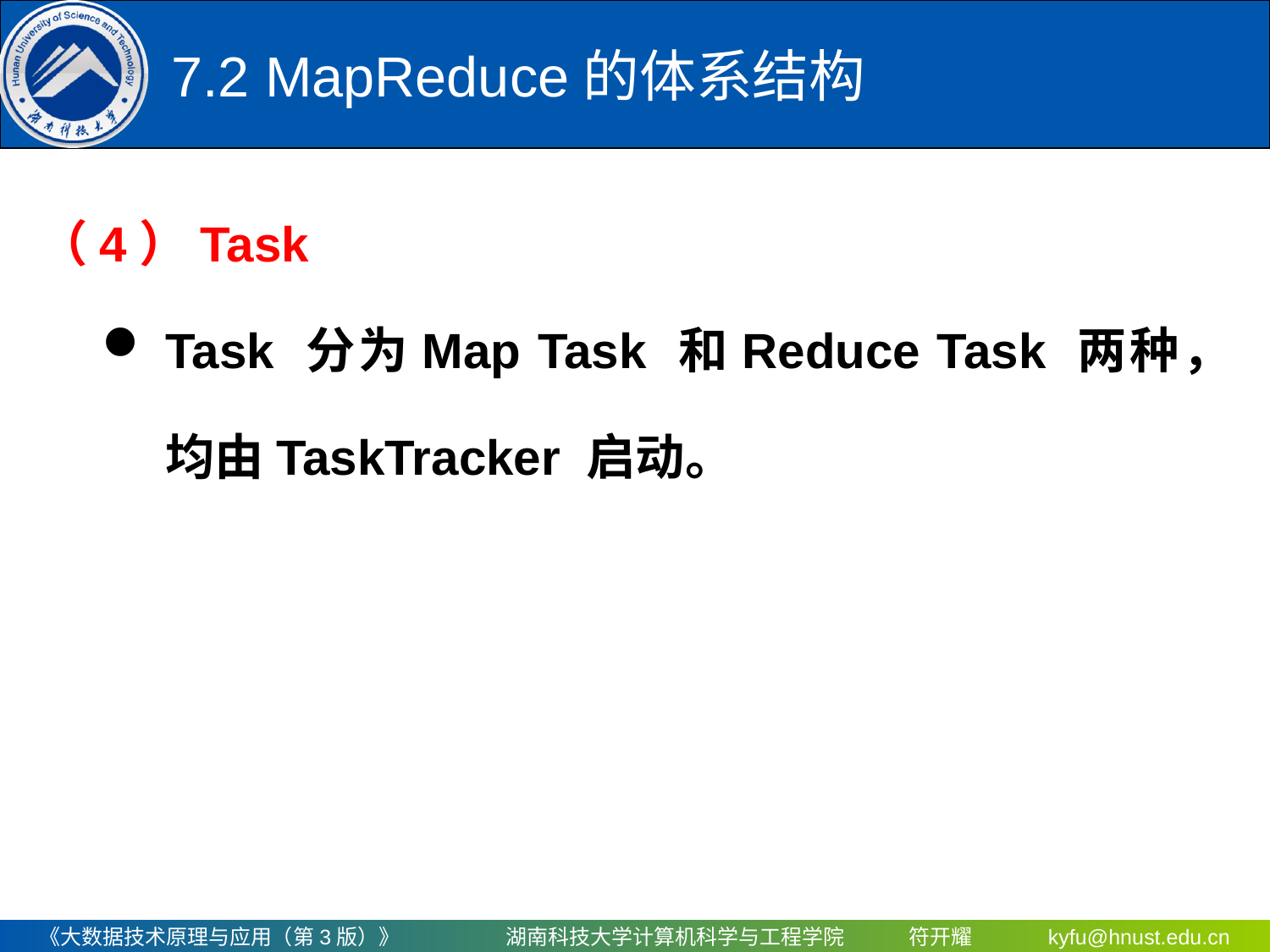

7.2 MapReduce的体系结构
（4）Task
Task 分为Map Task 和Reduce Task 两种，均由TaskTracker 启动。